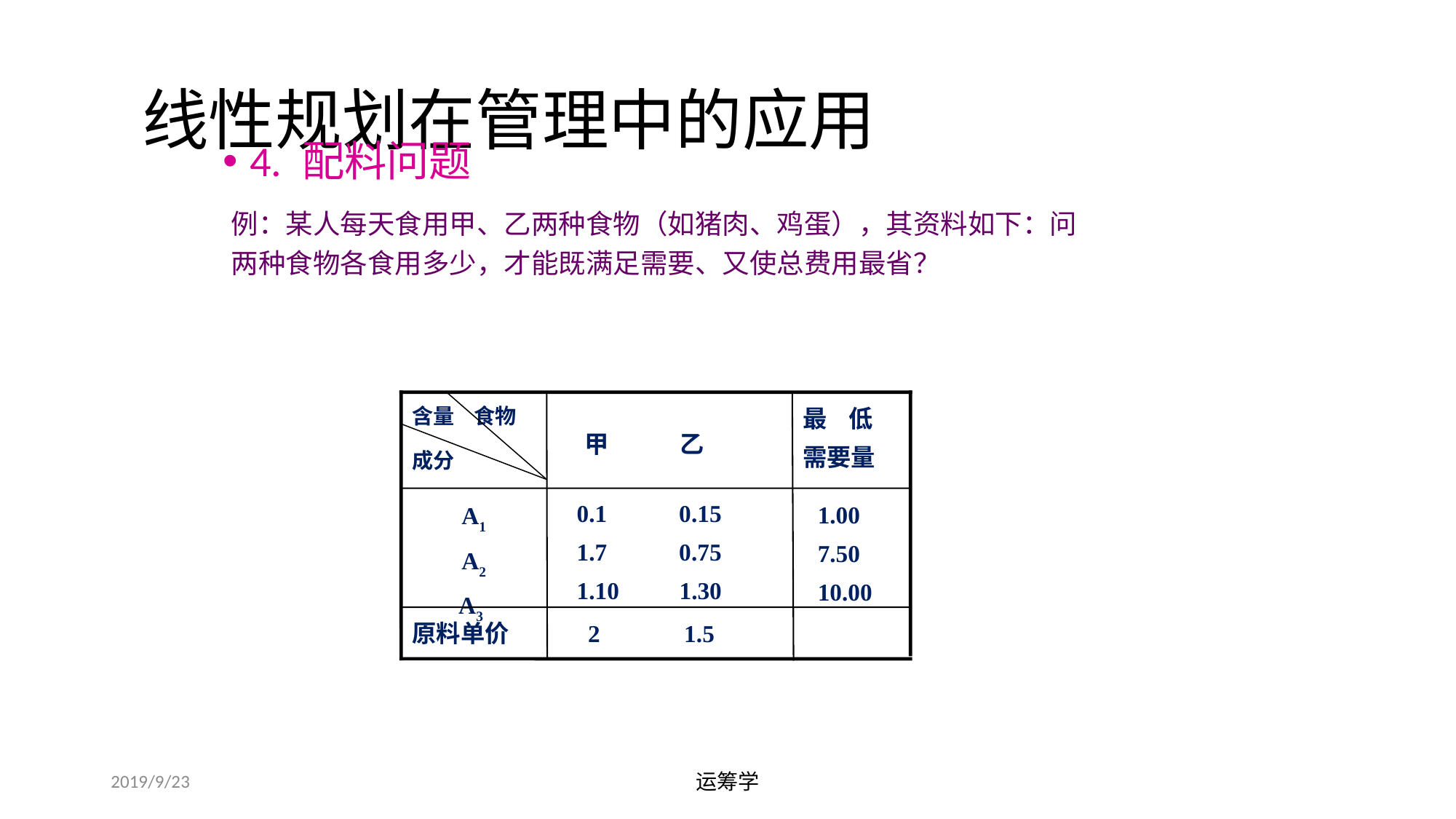

# 线性规划在管理中的应用
4. 配料问题
例：某人每天食用甲、乙两种食物（如猪肉、鸡蛋），其资料如下：问两种食物各食用多少，才能既满足需要、又使总费用最省？
含量    食物
成分

最    低
需要量

    甲             乙

      0.1            0.15
      1.7            0.75
      1.10          1.30
A1
A2
A3

1.00
7.50
10.00

原料单价
     2              1.5

2019/9/23
运筹学